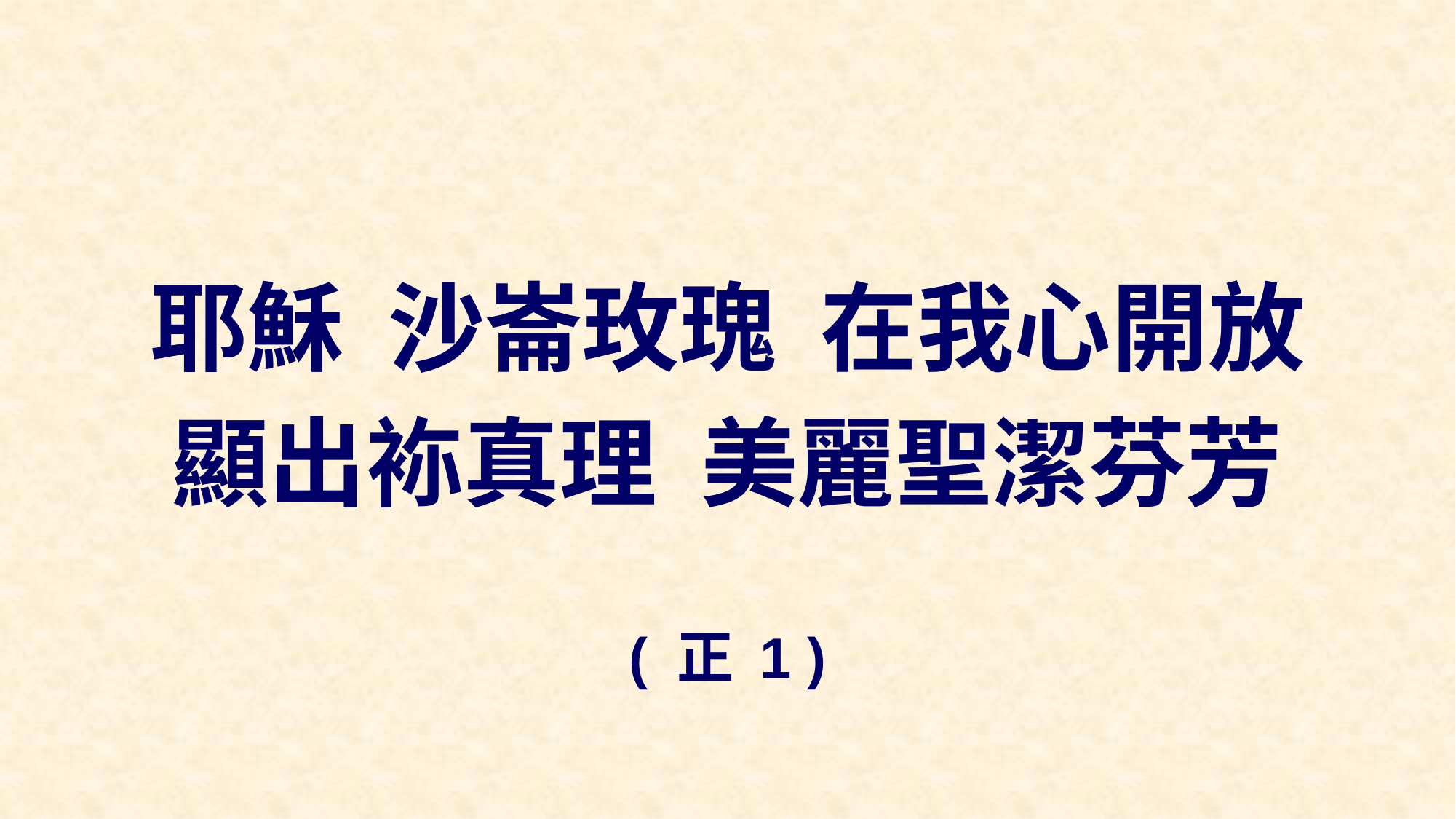

耶穌  沙崙玫瑰  在我心開放
顯出袮真理  美麗聖潔芬芳
( 正 1 )